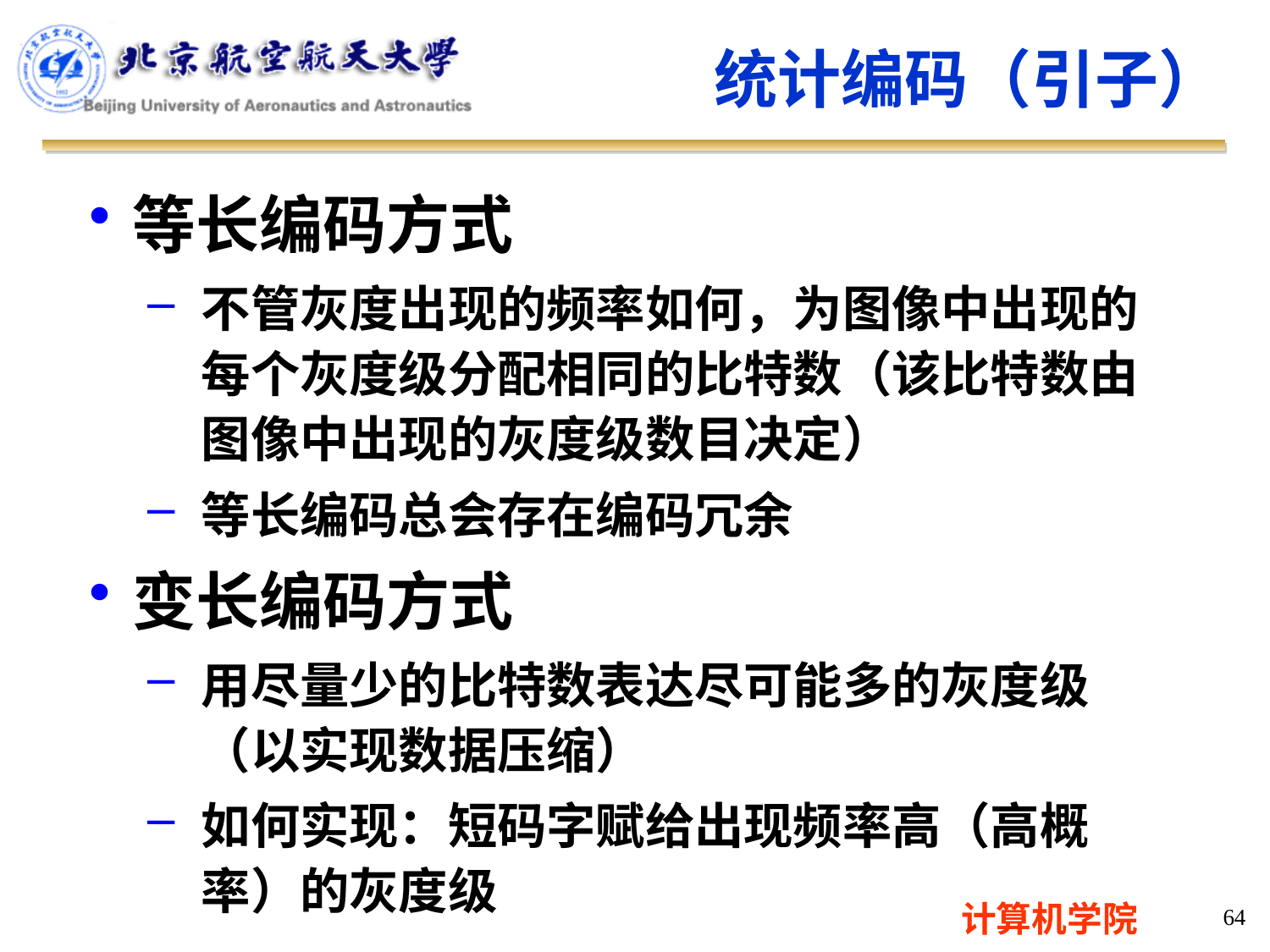

统计编码（引子）
等长编码方式
不管灰度出现的频率如何，为图像中出现的每个灰度级分配相同的比特数（该比特数由图像中出现的灰度级数目决定）
等长编码总会存在编码冗余
变长编码方式
用尽量少的比特数表达尽可能多的灰度级（以实现数据压缩）
如何实现：短码字赋给出现频率高（高概率）的灰度级
64